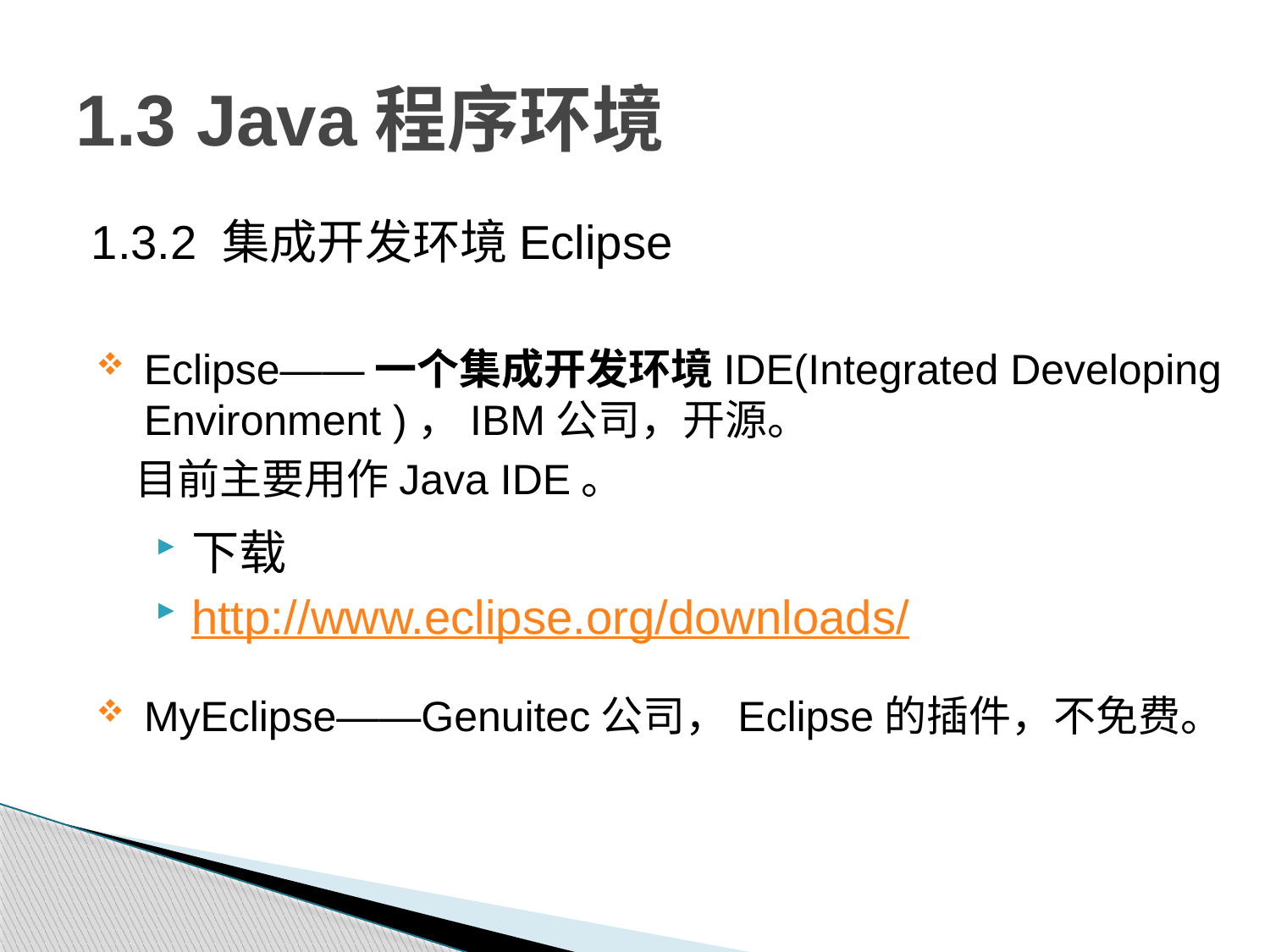

# 1.3 Java程序环境
1.3.2 集成开发环境Eclipse
Eclipse——一个集成开发环境IDE(Integrated Developing Environment )，IBM公司，开源。
   目前主要用作Java IDE。

MyEclipse——Genuitec公司，Eclipse的插件，不免费。

下载
http://www.eclipse.org/downloads/